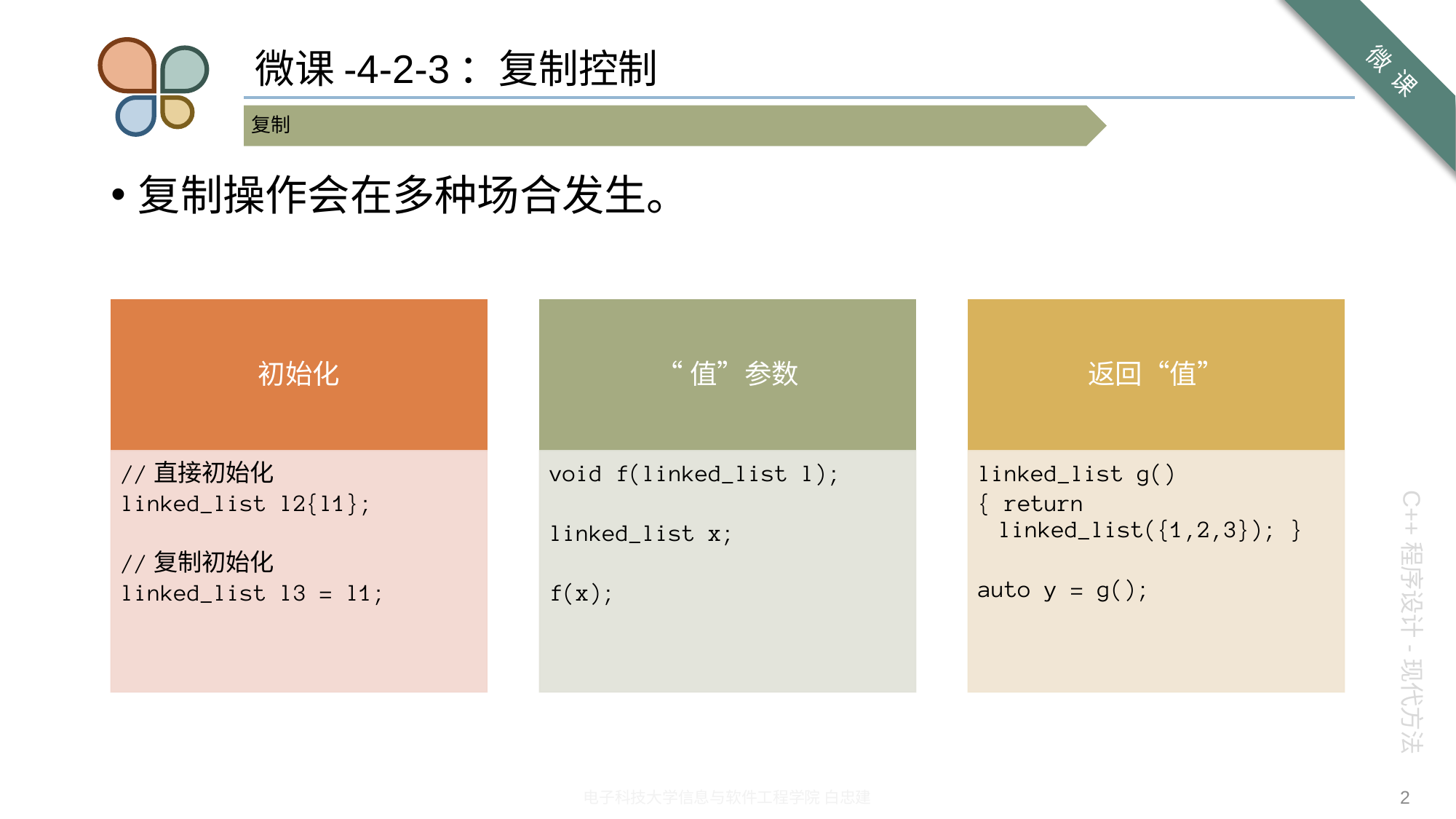

# 微课-4-2-3：复制控制
复制
复制操作会在多种场合发生。
初始化
//直接初始化
linked_list l2{l1};

//复制初始化
linked_list l3 = l1;
“值”参数
void f(linked_list l);

linked_list x;

f(x);
返回“值”
linked_list g()
{ return linked_list({1,2,3}); }

auto y = g();
2